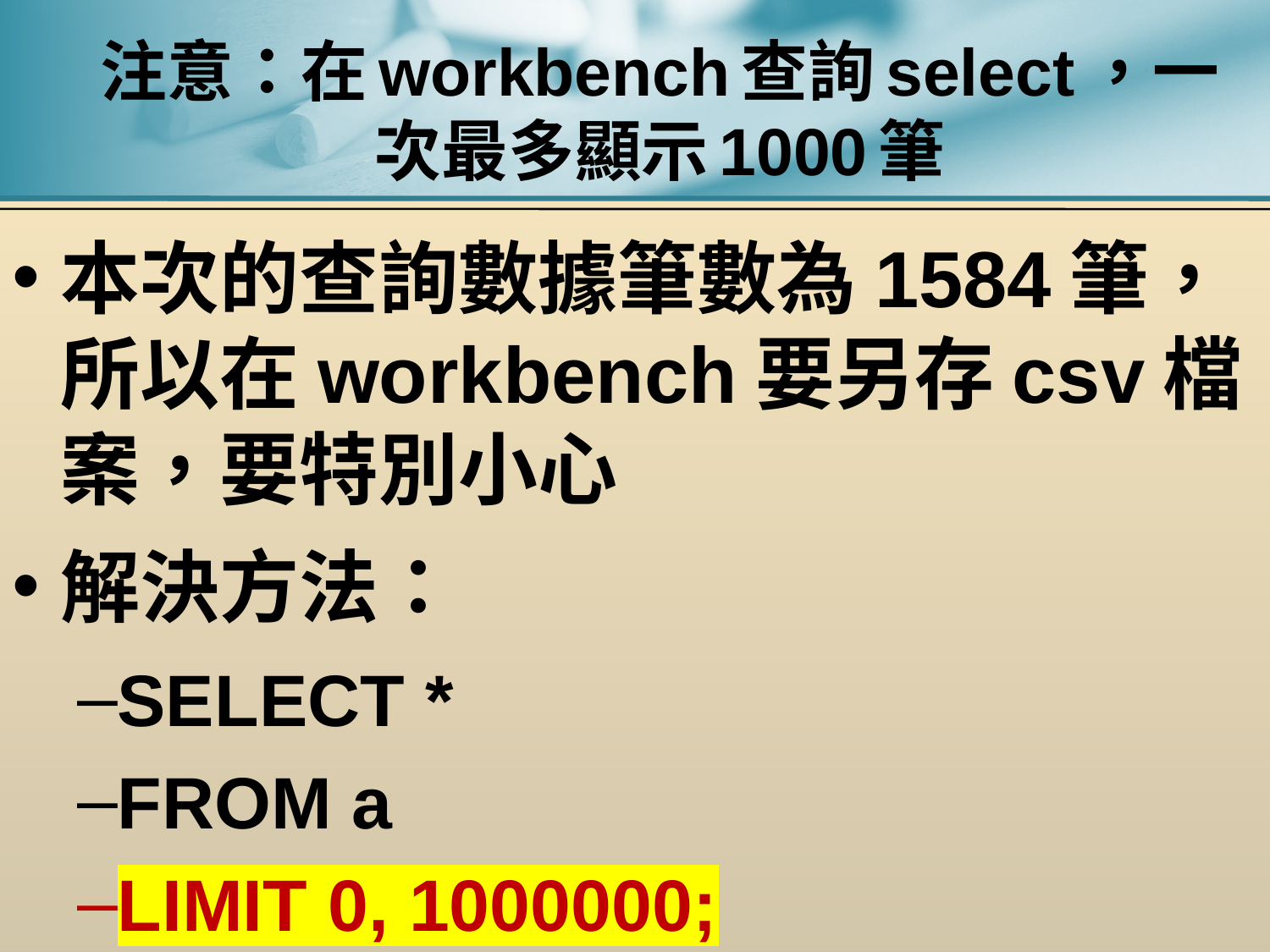

# 注意：在workbench查詢select，一次最多顯示1000筆
本次的查詢數據筆數為1584筆，所以在workbench要另存csv檔案，要特別小心
解決方法：
SELECT *
FROM a
LIMIT 0, 1000000;